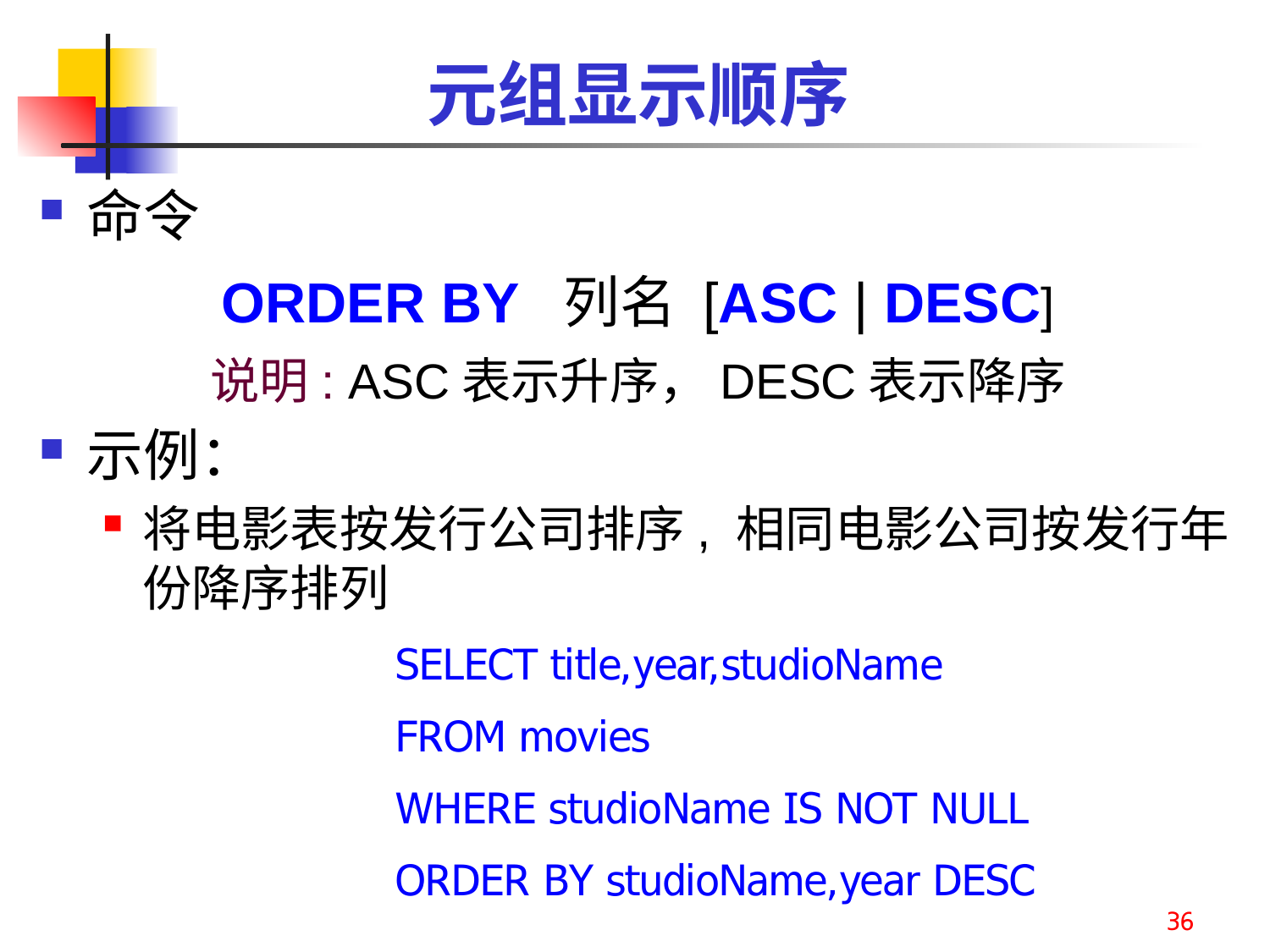

# 元组显示顺序
命令
ORDER BY  列名 [ASC | DESC]
说明: ASC表示升序，DESC表示降序
示例：
将电影表按发行公司排序, 相同电影公司按发行年份降序排列

SELECT title,year,studioName
FROM movies
WHERE studioName IS NOT NULL
ORDER BY studioName,year DESC
36